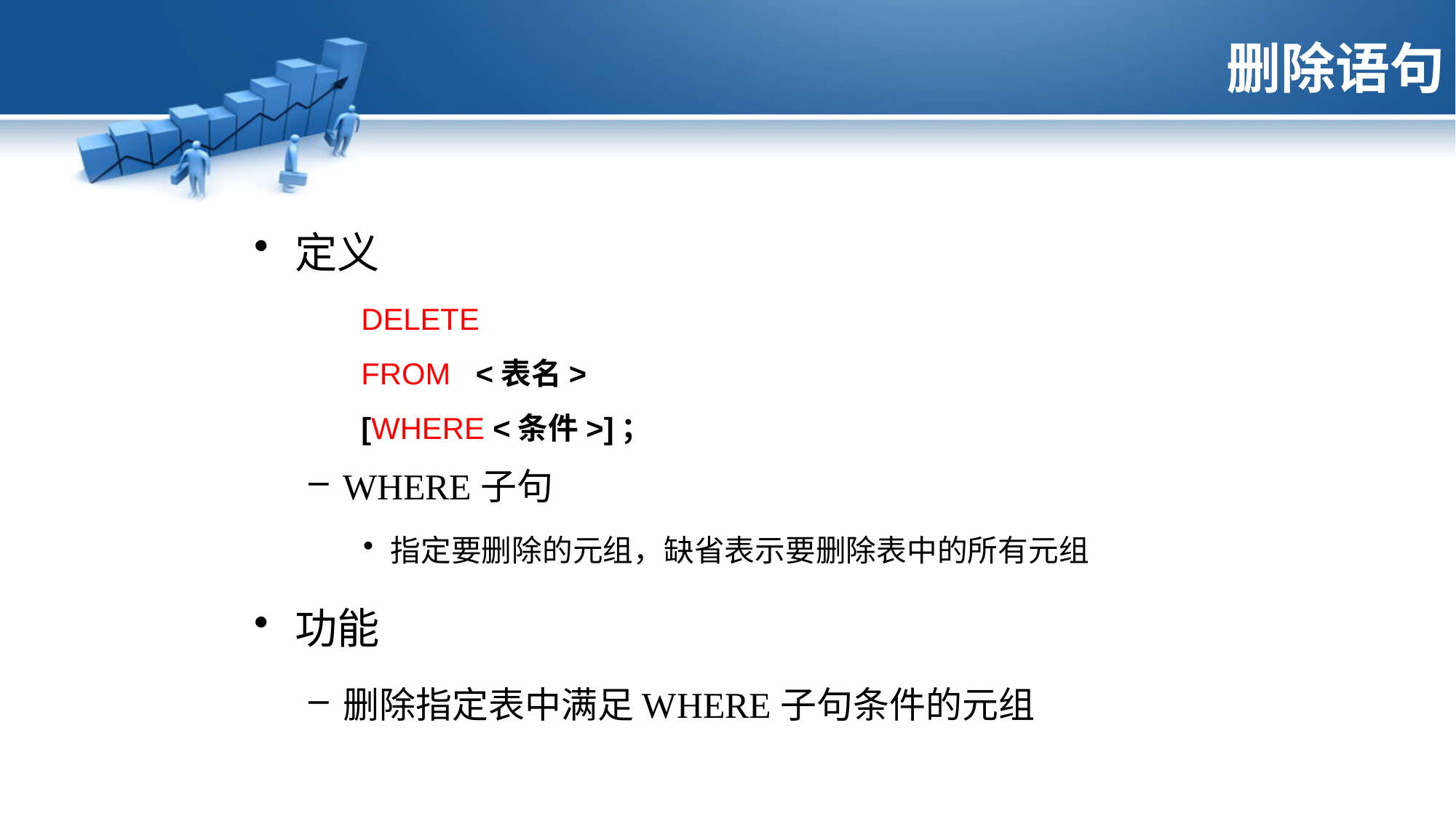

# 删除语句
定义

WHERE子句
指定要删除的元组，缺省表示要删除表中的所有元组
功能
删除指定表中满足WHERE子句条件的元组
DELETE
FROM   <表名>
[WHERE <条件>]；